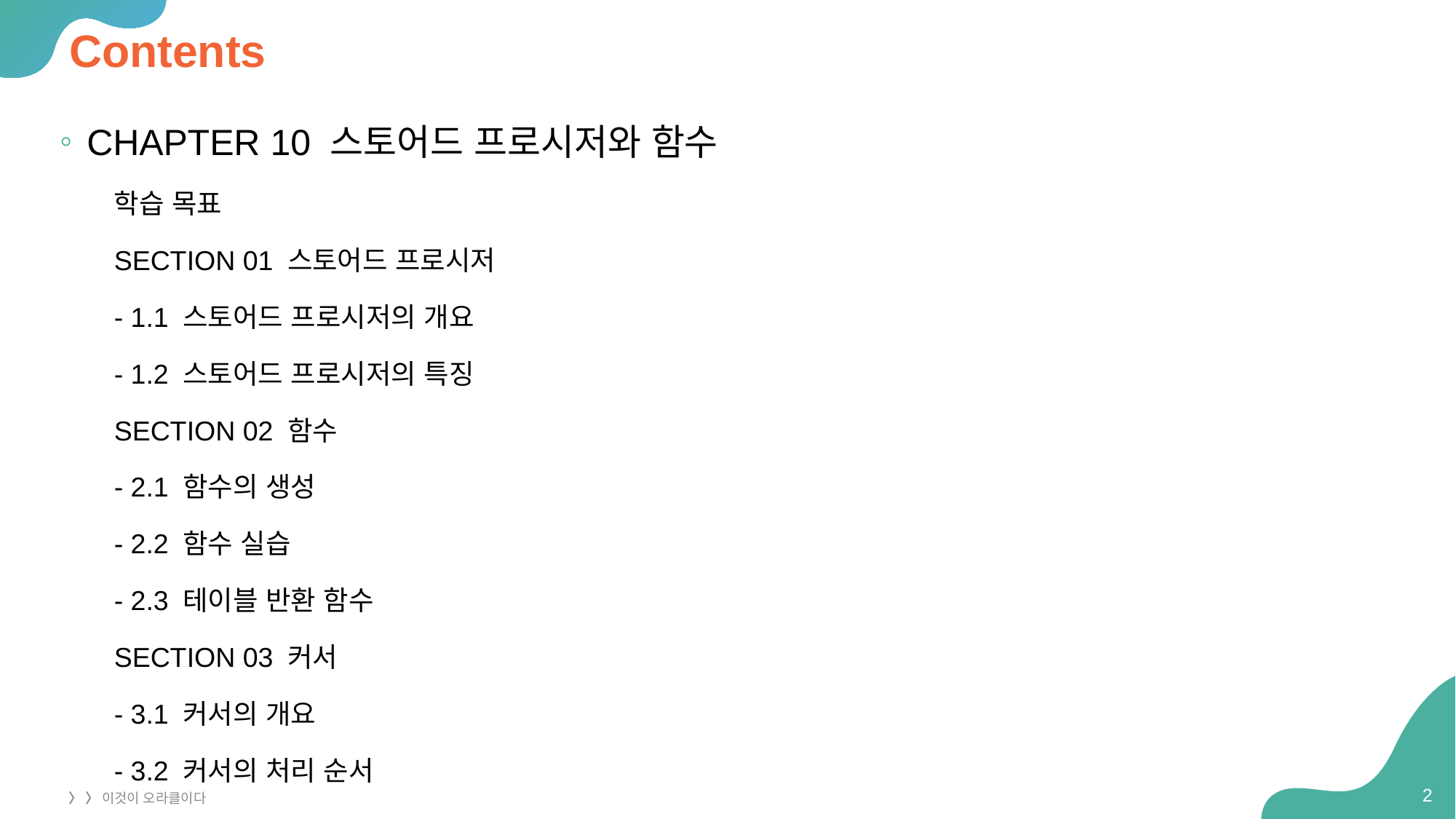

# Contents
CHAPTER 10 스토어드 프로시저와 함수
학습 목표
SECTION 01 스토어드 프로시저
- 1.1 스토어드 프로시저의 개요
- 1.2 스토어드 프로시저의 특징
SECTION 02 함수
- 2.1 함수의 생성
- 2.2 함수 실습
- 2.3 테이블 반환 함수
SECTION 03 커서
- 3.1 커서의 개요
- 3.2 커서의 처리 순서

2
〉 〉 이것이 오라클이다